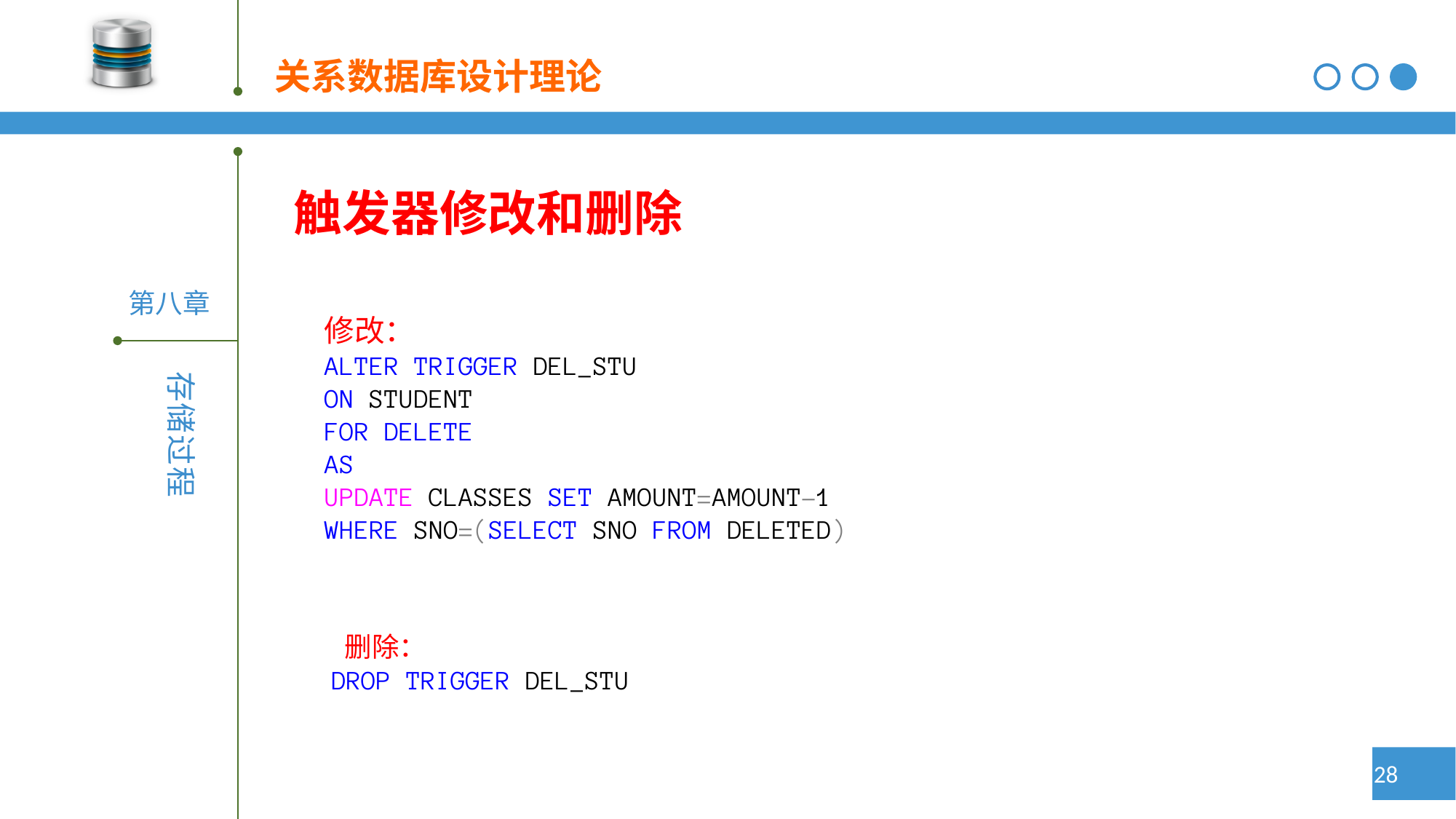

触发器修改和删除
 修改：
 ALTER TRIGGER DEL_STU
 ON STUDENT
 FOR DELETE
 AS
 UPDATE CLASSES SET AMOUNT=AMOUNT-1
 WHERE SNO=(SELECT SNO FROM DELETED)
 删除：
DROP TRIGGER DEL_STU